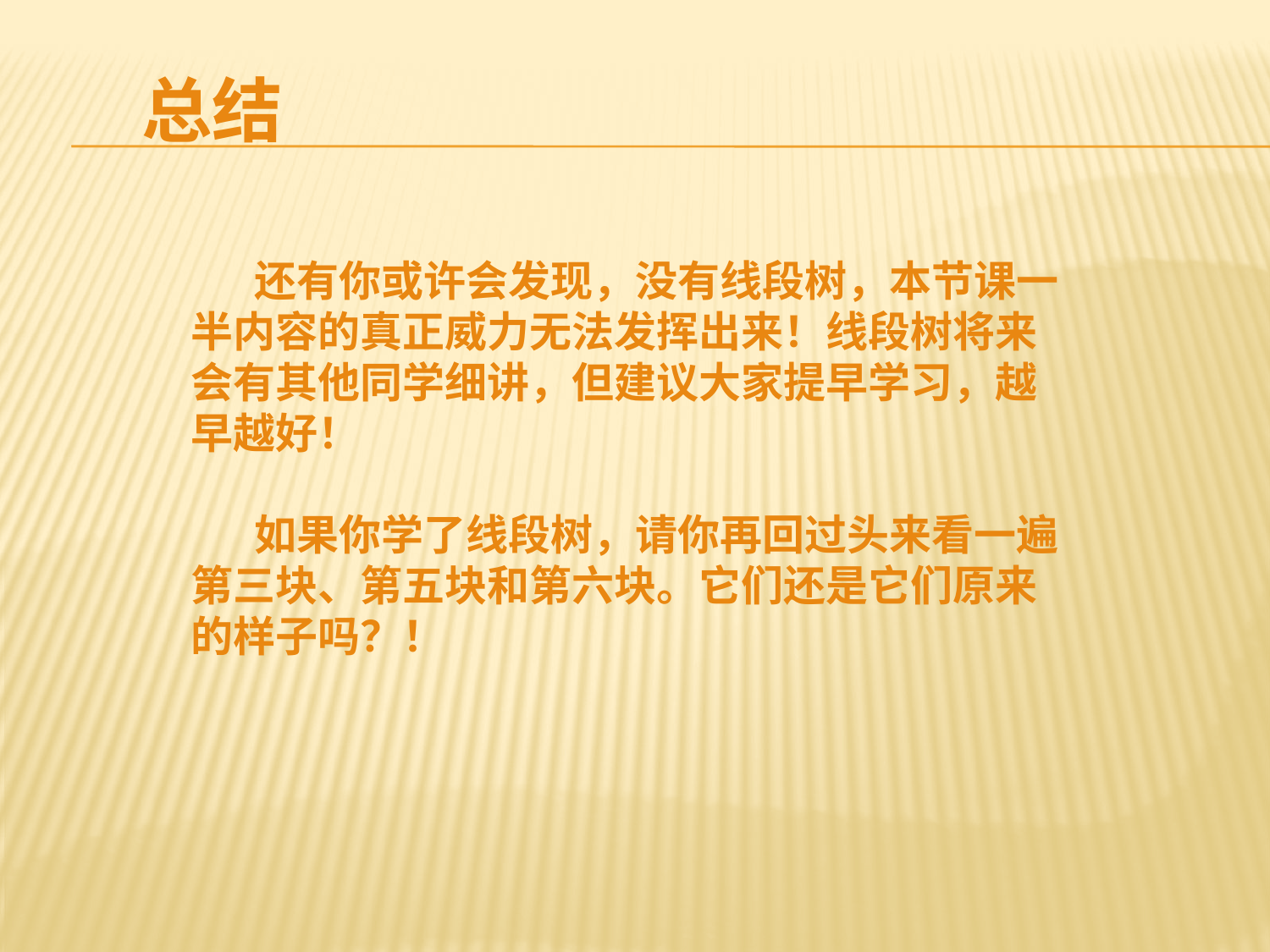

总结
还有你或许会发现，没有线段树，本节课一半内容的真正威力无法发挥出来！线段树将来会有其他同学细讲，但建议大家提早学习，越早越好！

如果你学了线段树，请你再回过头来看一遍第三块、第五块和第六块。它们还是它们原来的样子吗？！